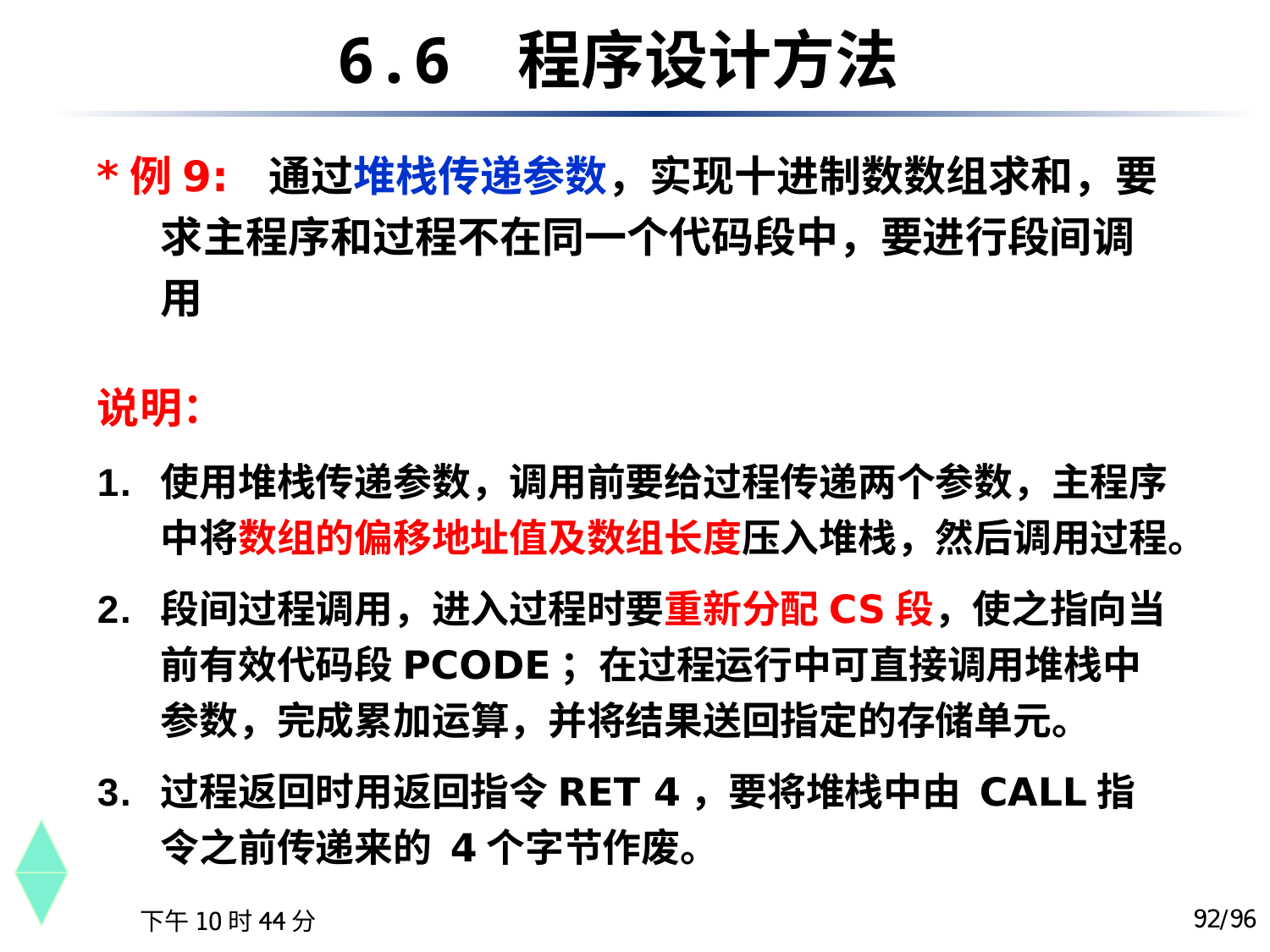

6.6	 程序设计方法
*例9:  通过堆栈传递参数，实现十进制数数组求和，要求主程序和过程不在同一个代码段中，要进行段间调用

说明：
使用堆栈传递参数，调用前要给过程传递两个参数，主程序中将数组的偏移地址值及数组长度压入堆栈，然后调用过程。
段间过程调用，进入过程时要重新分配CS段，使之指向当前有效代码段PCODE；在过程运行中可直接调用堆栈中参数，完成累加运算，并将结果送回指定的存储单元。
过程返回时用返回指令RET 4，要将堆栈中由 CALL指令之前传递来的 4个字节作废。
92/96
下午10时44分